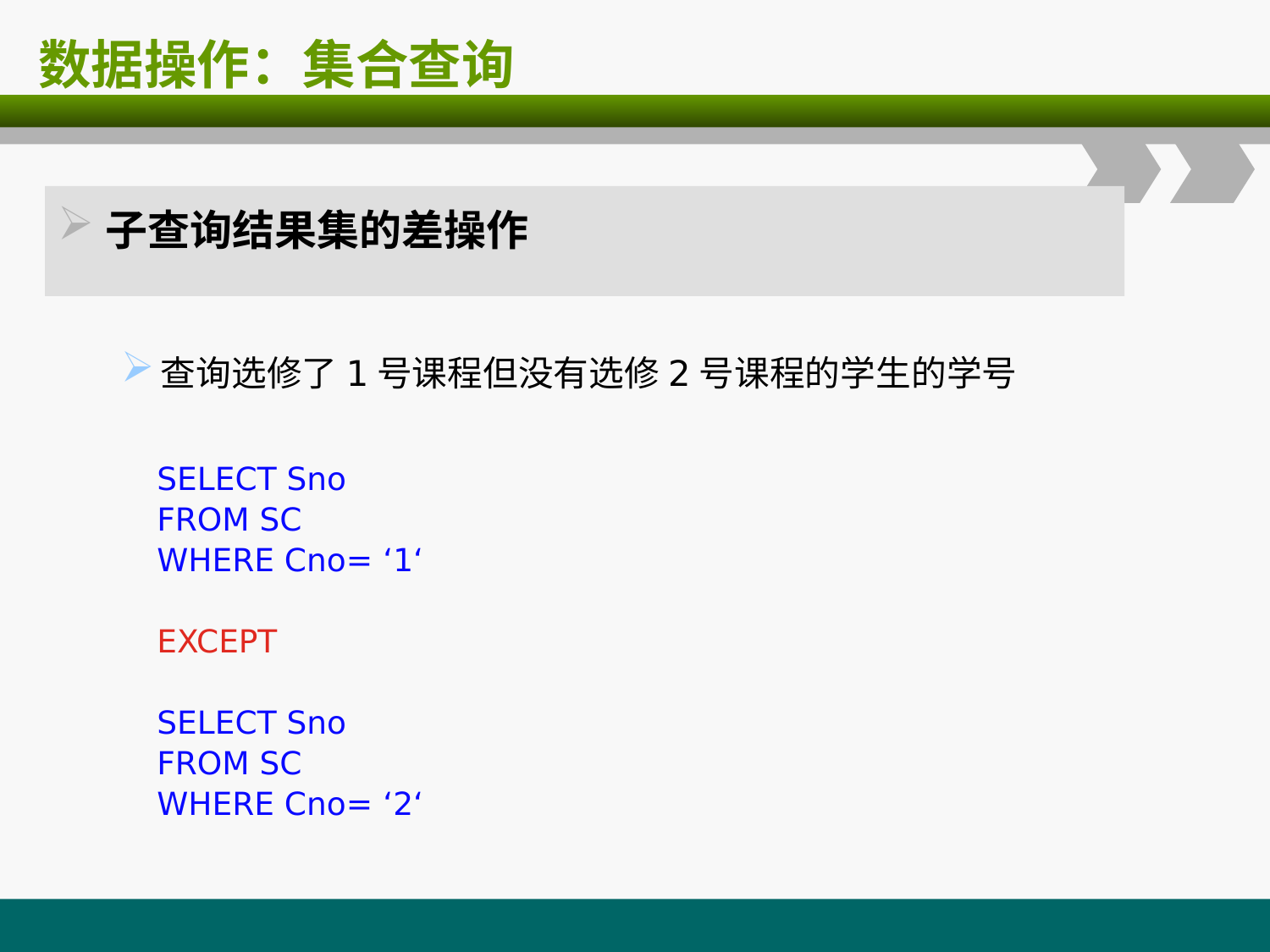

# 数据操作：集合查询
子查询结果集的差操作

查询选修了1号课程但没有选修2号课程的学生的学号

        SELECT Sno
        FROM SC
        WHERE Cno= ‘1‘

        EXCEPT

        SELECT Sno
        FROM SC
        WHERE Cno= ‘2‘